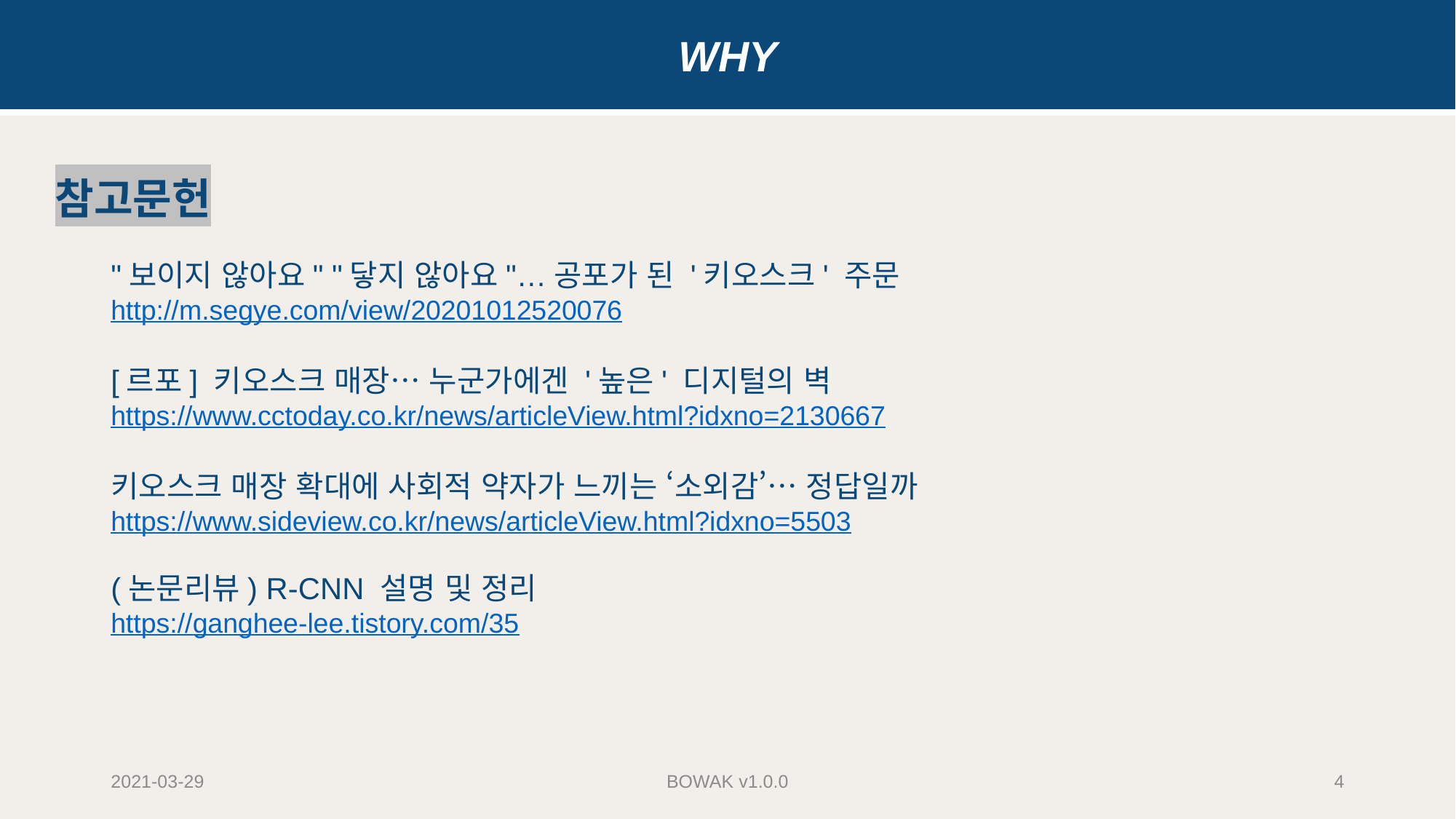

WHY
참고문헌
"보이지 않아요" "닿지 않아요"…공포가 된 '키오스크' 주문
http://m.segye.com/view/20201012520076

[르포] 키오스크 매장… 누군가에겐 '높은' 디지털의 벽
https://www.cctoday.co.kr/news/articleView.html?idxno=2130667

키오스크 매장 확대에 사회적 약자가 느끼는 ‘소외감’… 정답일까
https://www.sideview.co.kr/news/articleView.html?idxno=5503

(논문리뷰) R-CNN 설명 및 정리
https://ganghee-lee.tistory.com/35

2021-03-29
BOWAK v1.0.0
4